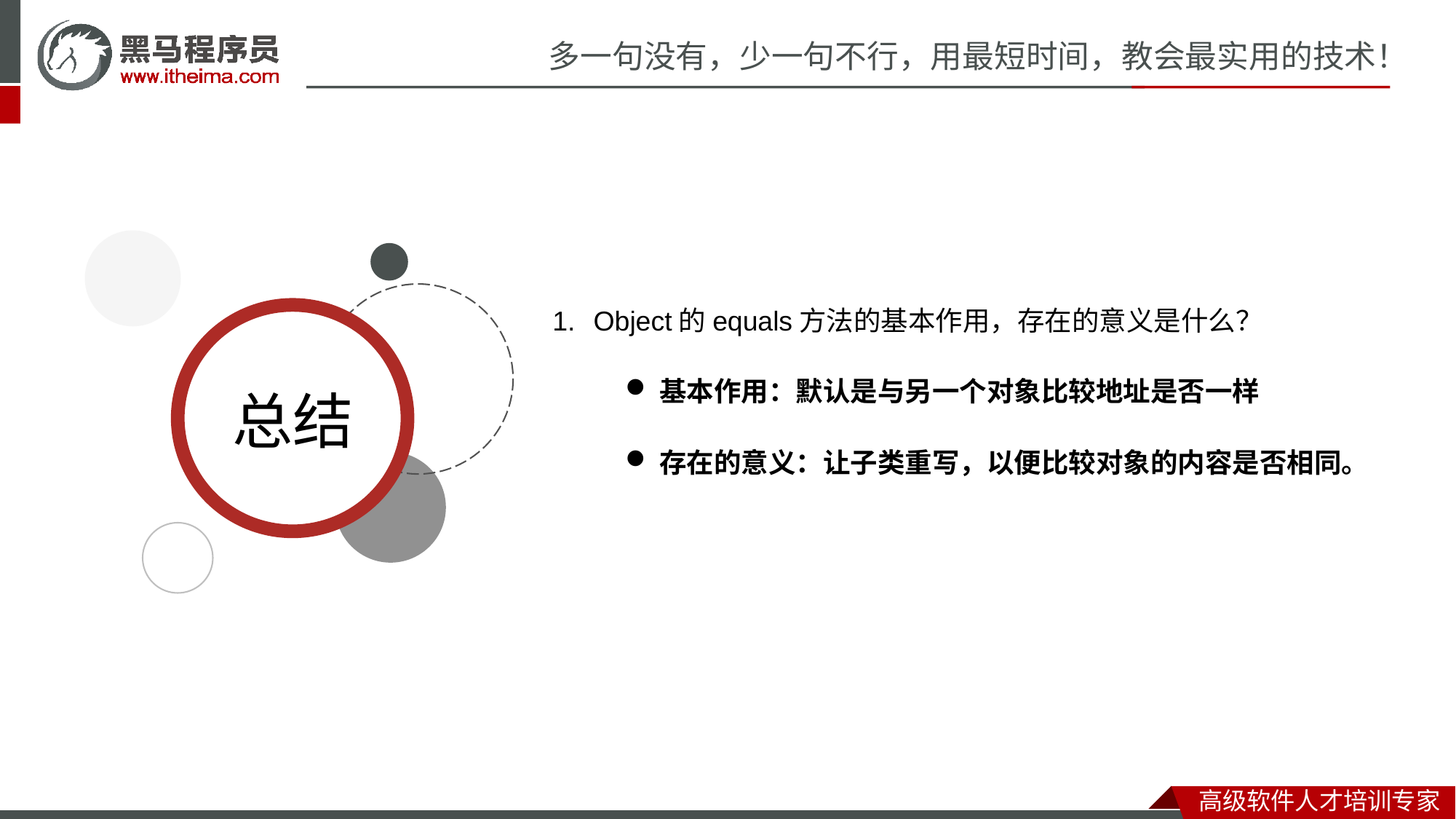

Object的equals方法的基本作用，存在的意义是什么？
基本作用：默认是与另一个对象比较地址是否一样
存在的意义：让子类重写，以便比较对象的内容是否相同。